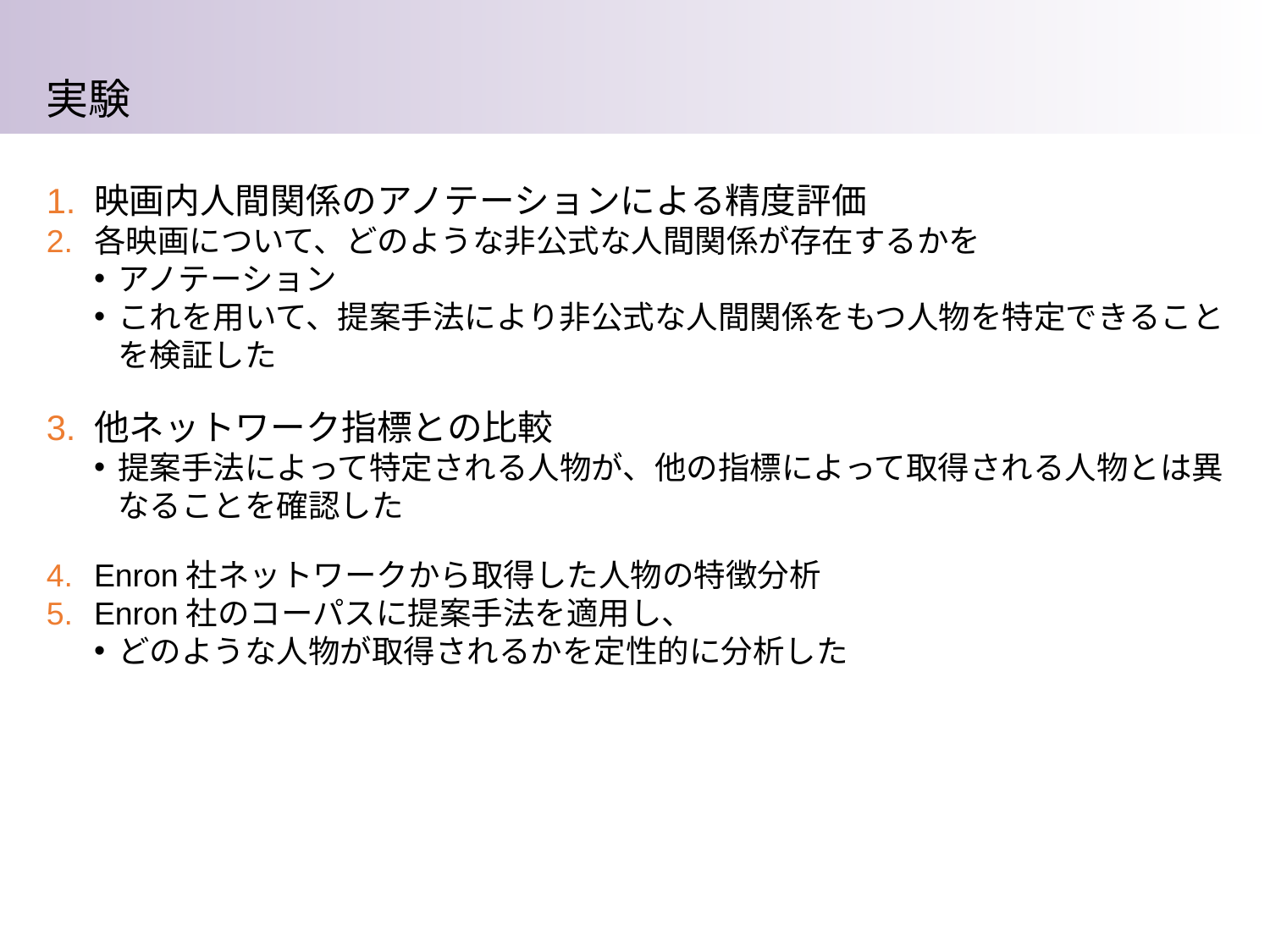

実験
映画内人間関係のアノテーションによる精度評価
各映画について、どのような非公式な人間関係が存在するかを
アノテーション
これを用いて、提案手法により非公式な人間関係をもつ人物を特定できることを検証した

他ネットワーク指標との比較
提案手法によって特定される人物が、他の指標によって取得される人物とは異なることを確認した

Enron社ネットワークから取得した人物の特徴分析
Enron社のコーパスに提案手法を適用し、
どのような人物が取得されるかを定性的に分析した